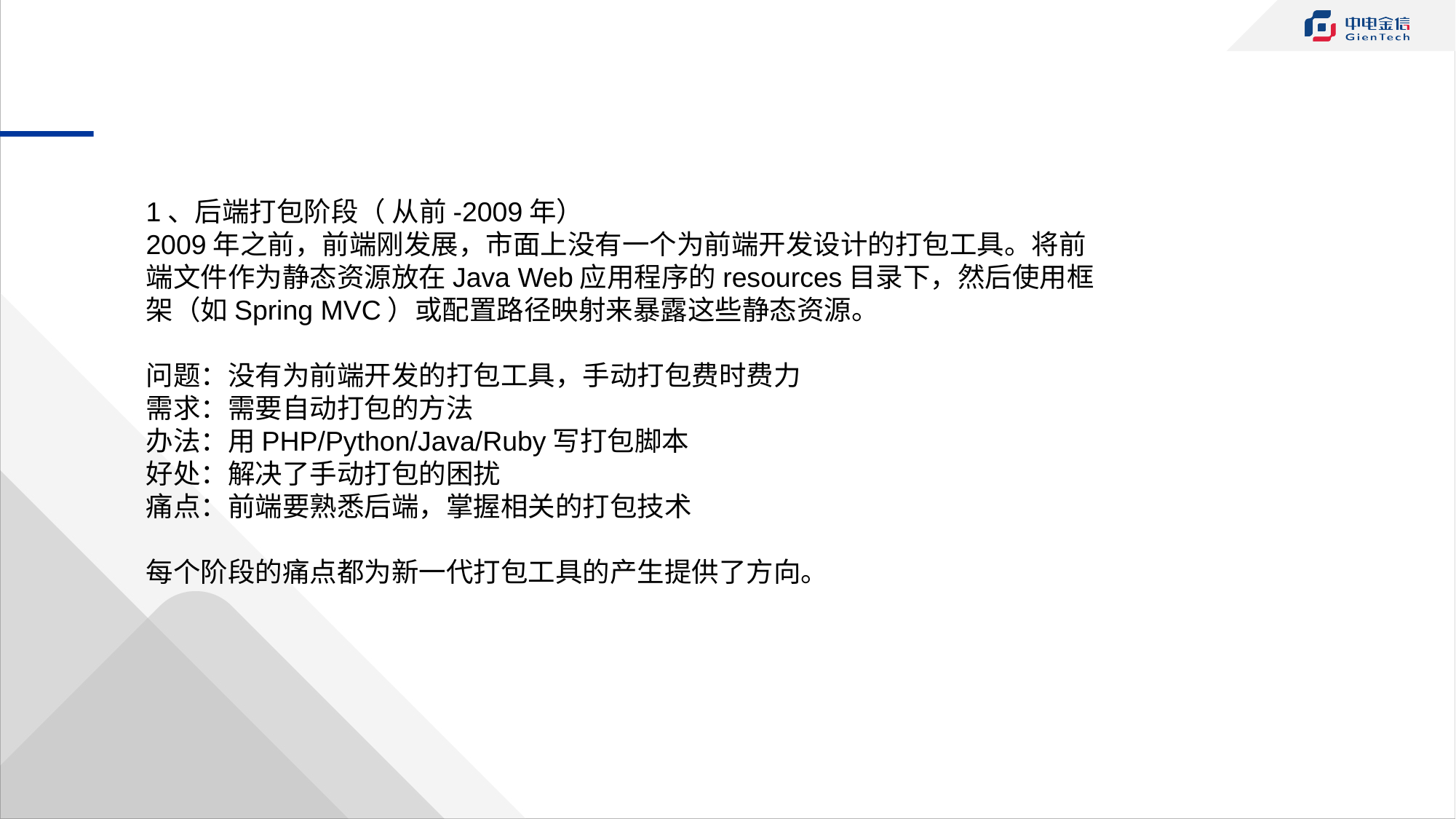

1、后端打包阶段（ 从前-2009年）
2009年之前，前端刚发展，市面上没有一个为前端开发设计的打包工具。将前端文件作为静态资源放在Java Web应用程序的resources目录下，然后使用框架（如Spring MVC）或配置路径映射来暴露这些静态资源。

问题：没有为前端开发的打包工具，手动打包费时费力
需求：需要自动打包的方法
办法：用PHP/Python/Java/Ruby写打包脚本
好处：解决了手动打包的困扰
痛点：前端要熟悉后端，掌握相关的打包技术

每个阶段的痛点都为新一代打包工具的产生提供了方向。